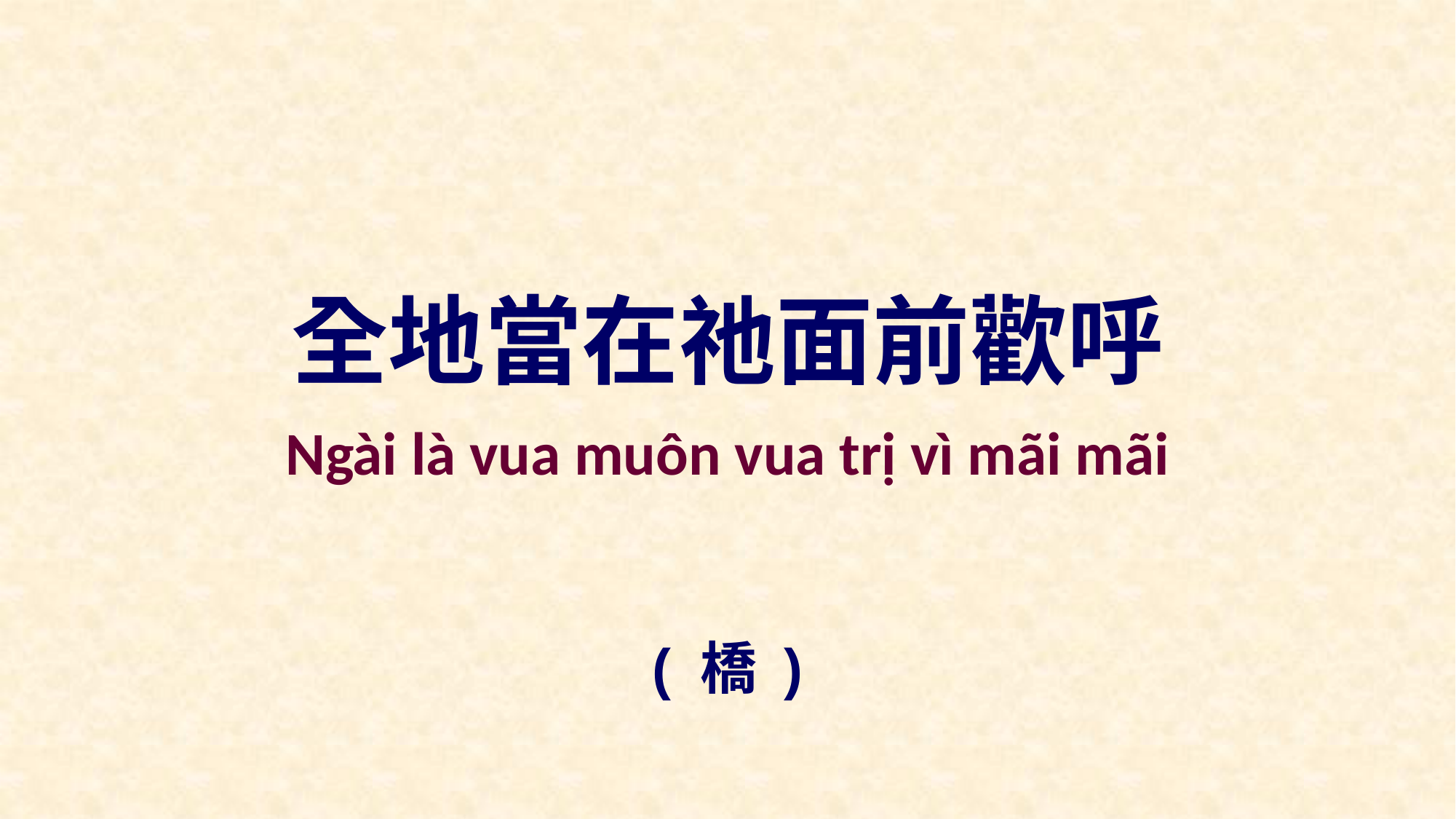

全地當在祂面前歡呼
Ngài là vua muôn vua trị vì mãi mãi
( 橋 )